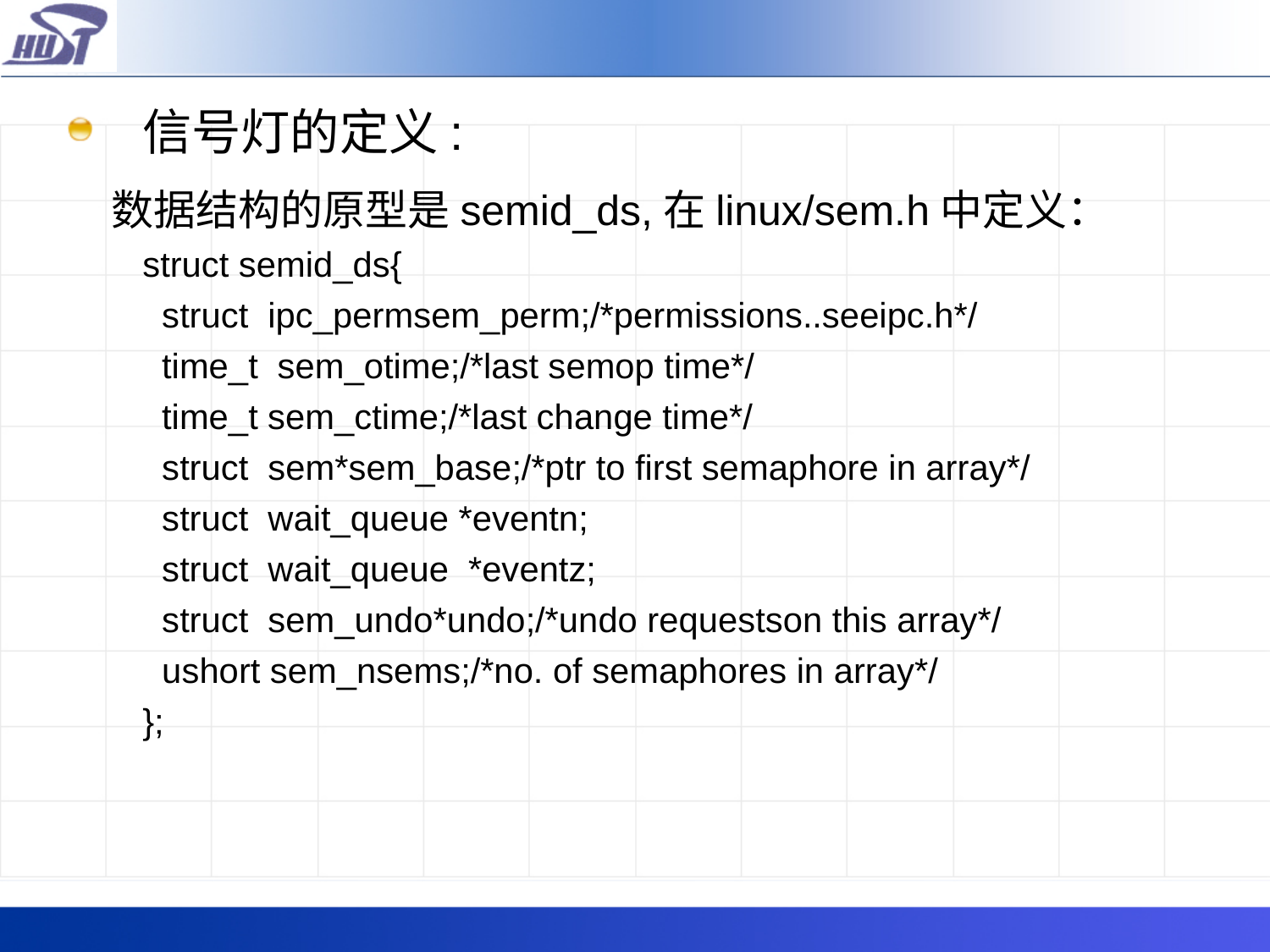

# 信号灯的定义:
    数据结构的原型是semid_ds,在linux/sem.h中定义：
struct semid_ds{
  struct  ipc_permsem_perm;/*permissions..seeipc.h*/
  time_t  sem_otime;/*last semop time*/
  time_t sem_ctime;/*last change time*/
  struct  sem*sem_base;/*ptr to first semaphore in array*/
  struct  wait_queue *eventn;
  struct  wait_queue  *eventz;
  struct  sem_undo*undo;/*undo requestson this array*/
  ushort sem_nsems;/*no. of semaphores in array*/
};